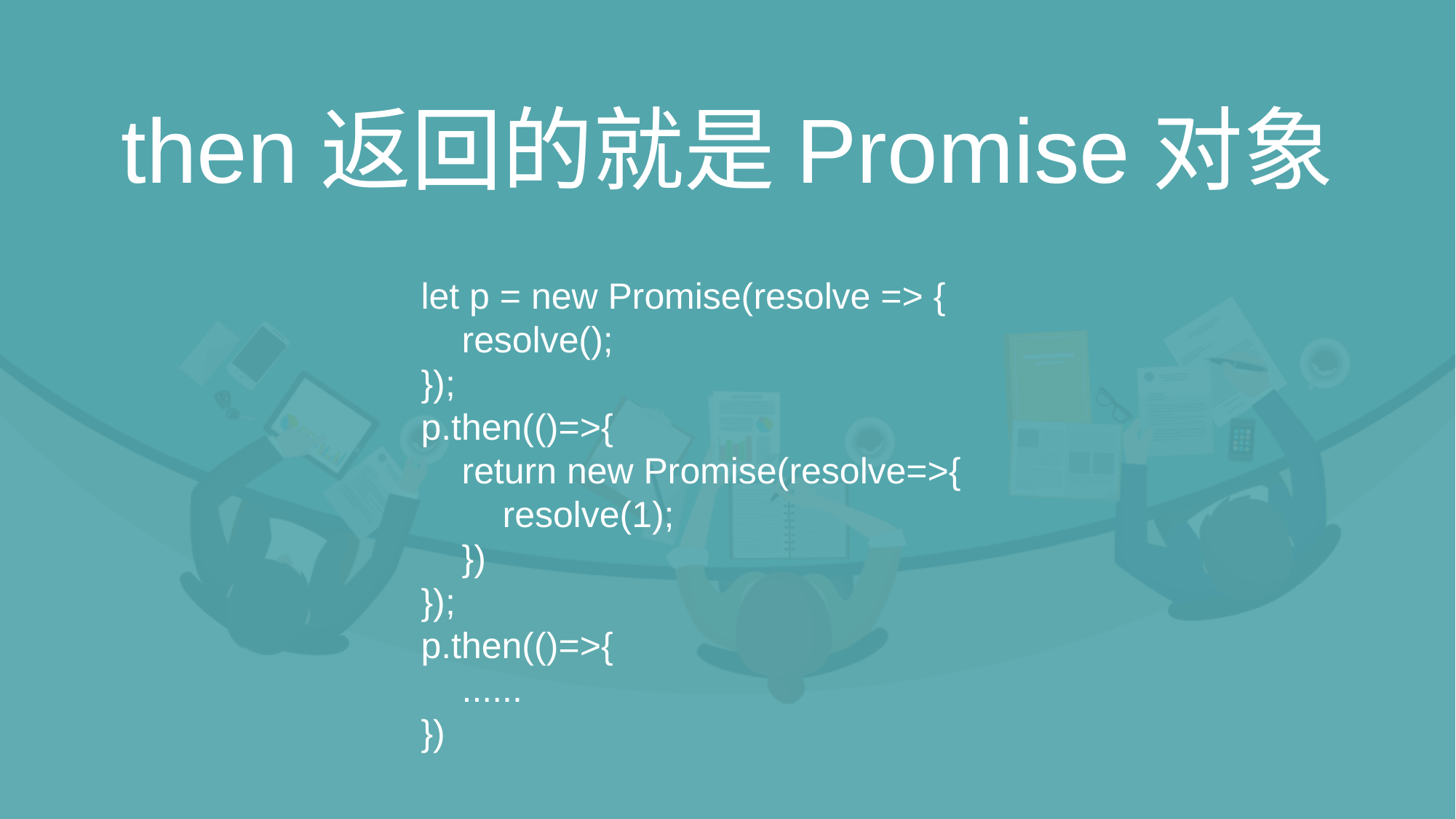

# then返回的就是Promise对象
let p = new Promise(resolve => {
    resolve();
});
p.then(()=>{
    return new Promise(resolve=>{
        resolve(1);
    })
});
p.then(()=>{
    ......
})